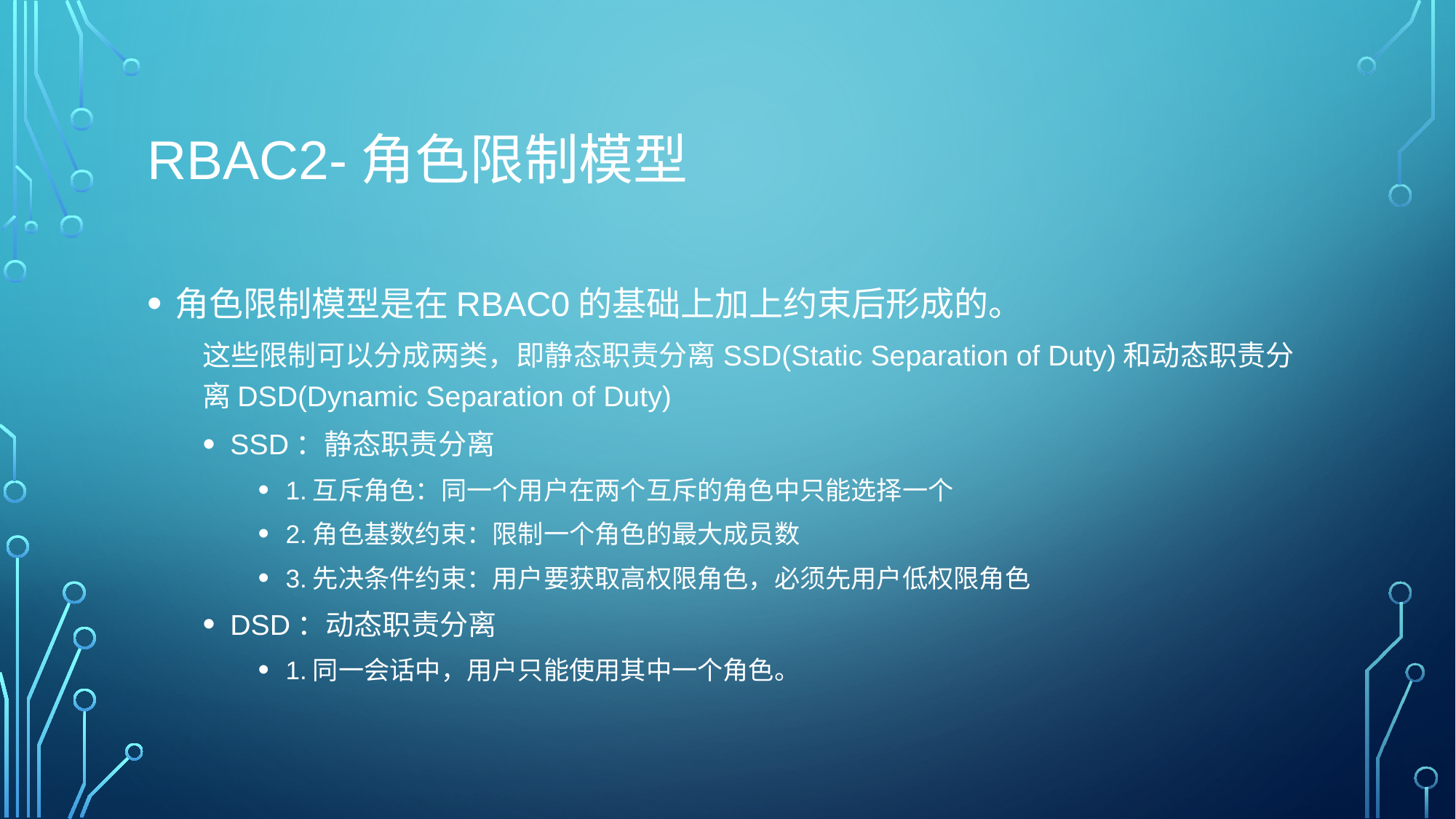

# RBAC2-角色限制模型
角色限制模型是在RBAC0的基础上加上约束后形成的。
这些限制可以分成两类，即静态职责分离SSD(Static Separation of Duty)和动态职责分离DSD(Dynamic Separation of Duty)
SSD：静态职责分离
1.互斥角色：同一个用户在两个互斥的角色中只能选择一个
2.角色基数约束：限制一个角色的最大成员数
3.先决条件约束：用户要获取高权限角色，必须先用户低权限角色
DSD：动态职责分离
1.同一会话中，用户只能使用其中一个角色。